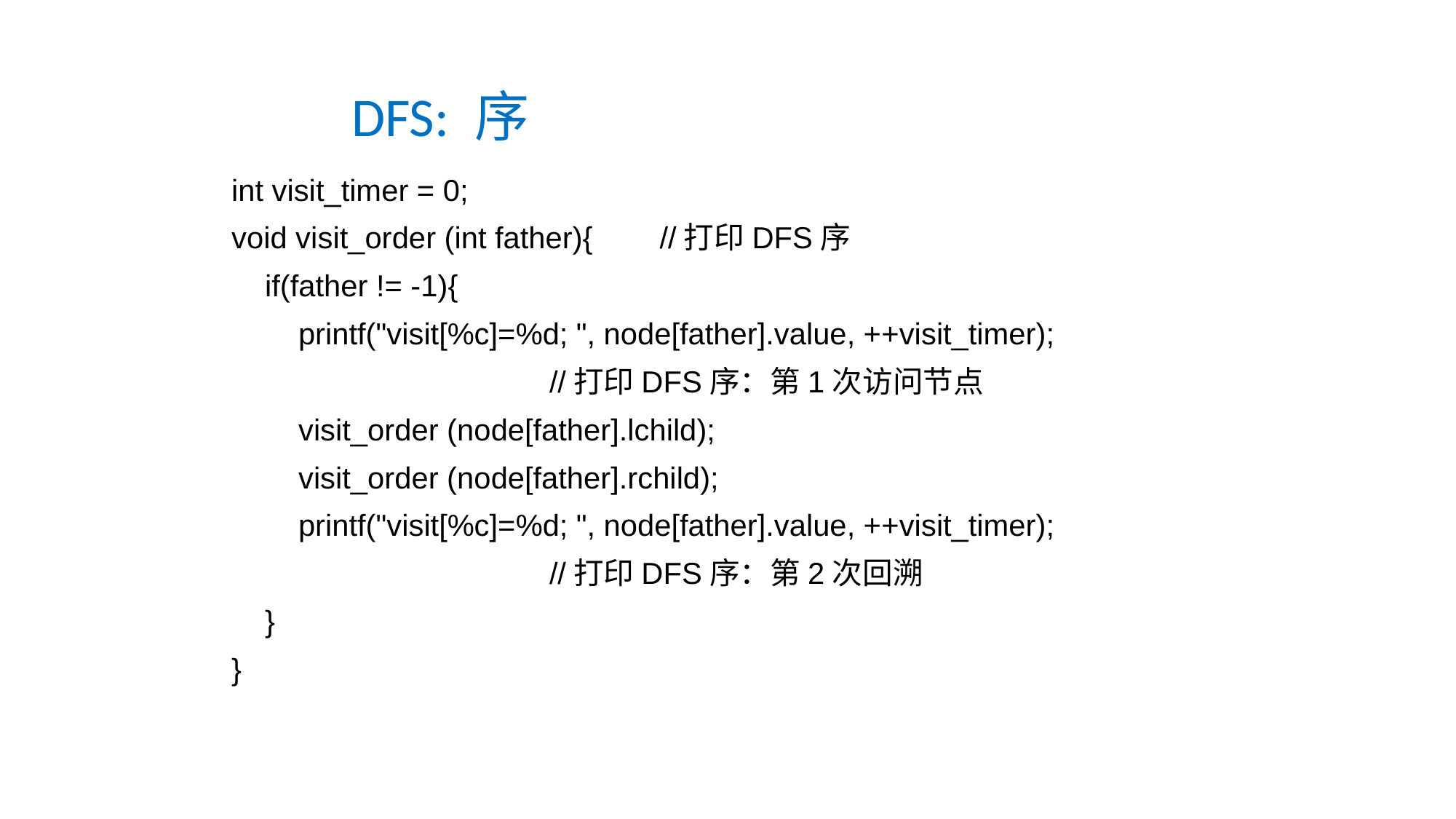

# DFS: 序
int visit_timer = 0;
void visit_order (int father){        //打印DFS序
    if(father != -1){
        printf("visit[%c]=%d; ", node[father].value, ++visit_timer);
                                      //打印DFS序：第1次访问节点
        visit_order (node[father].lchild);
        visit_order (node[father].rchild);
        printf("visit[%c]=%d; ", node[father].value, ++visit_timer);
                                      //打印DFS序：第2次回溯
    }
}